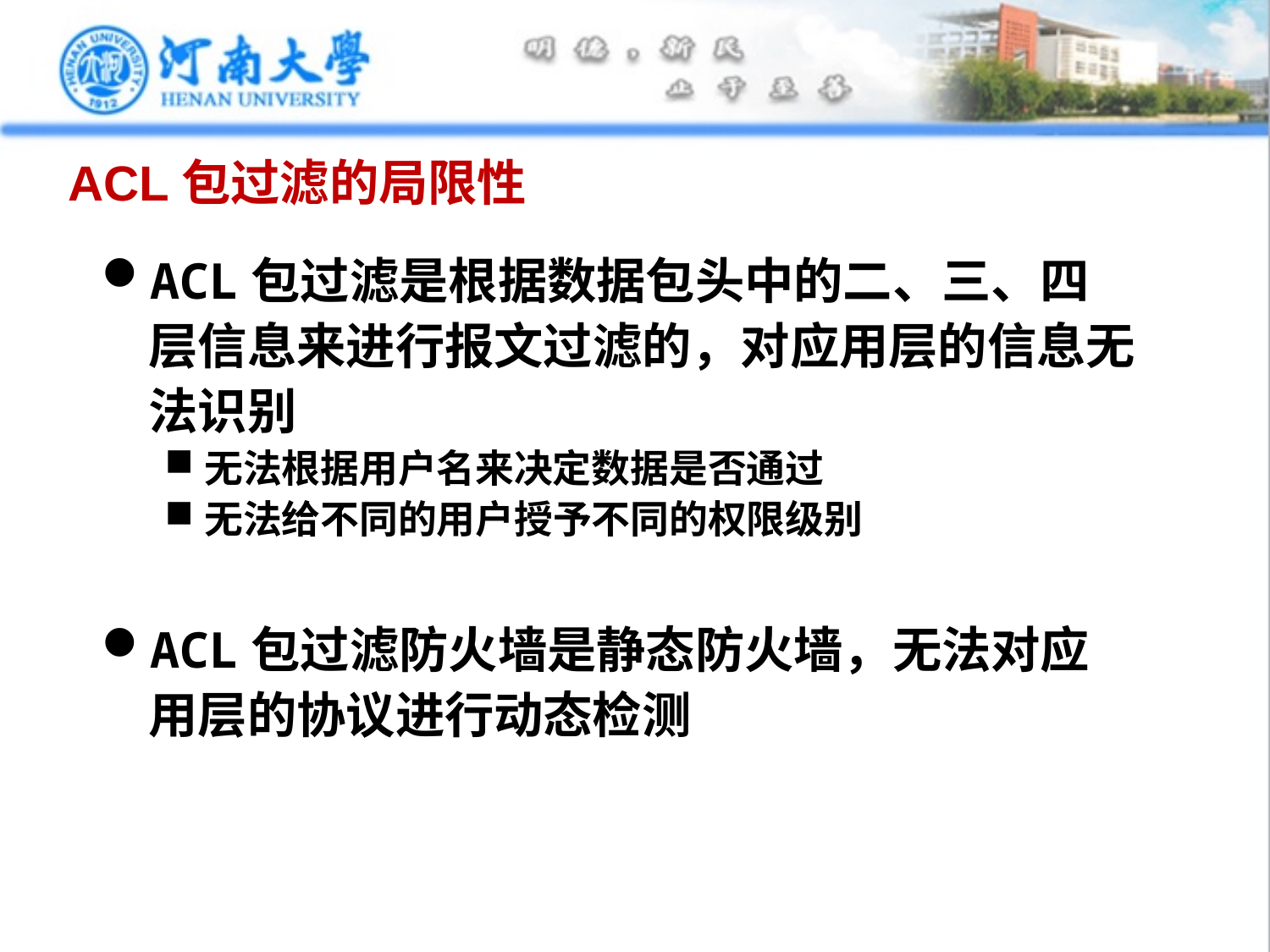

# ACL包过滤的局限性
ACL包过滤是根据数据包头中的二、三、四层信息来进行报文过滤的，对应用层的信息无法识别
无法根据用户名来决定数据是否通过
无法给不同的用户授予不同的权限级别

ACL包过滤防火墙是静态防火墙，无法对应用层的协议进行动态检测